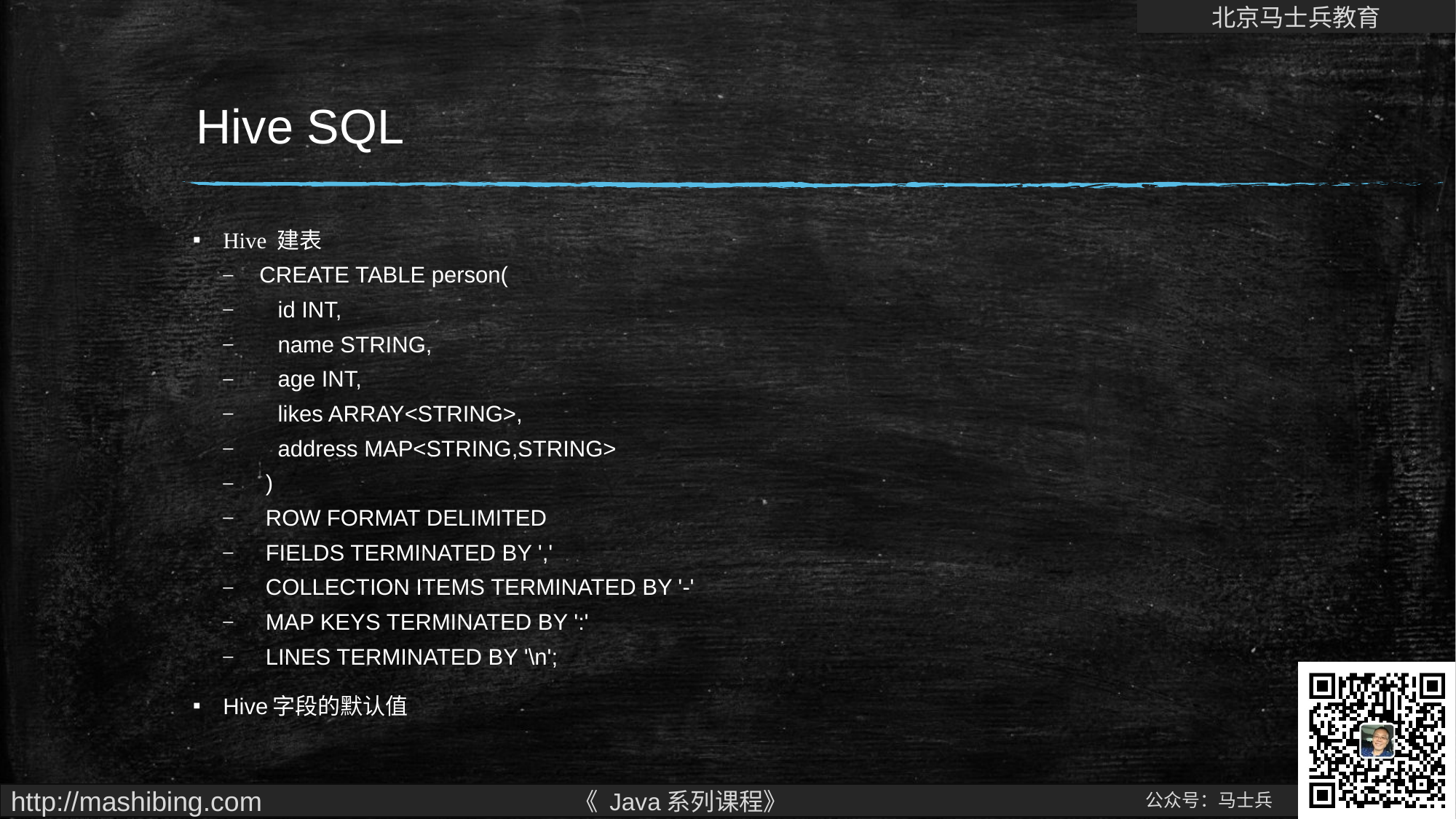

# Hive SQL
Hive 建表
 CREATE TABLE person(
    id INT,
    name STRING,
    age INT,
    likes ARRAY<STRING>,
    address MAP<STRING,STRING>
  )
  ROW FORMAT DELIMITED
  FIELDS TERMINATED BY ','
  COLLECTION ITEMS TERMINATED BY '-'
  MAP KEYS TERMINATED BY ':'
  LINES TERMINATED BY '\n';
Hive字段的默认值